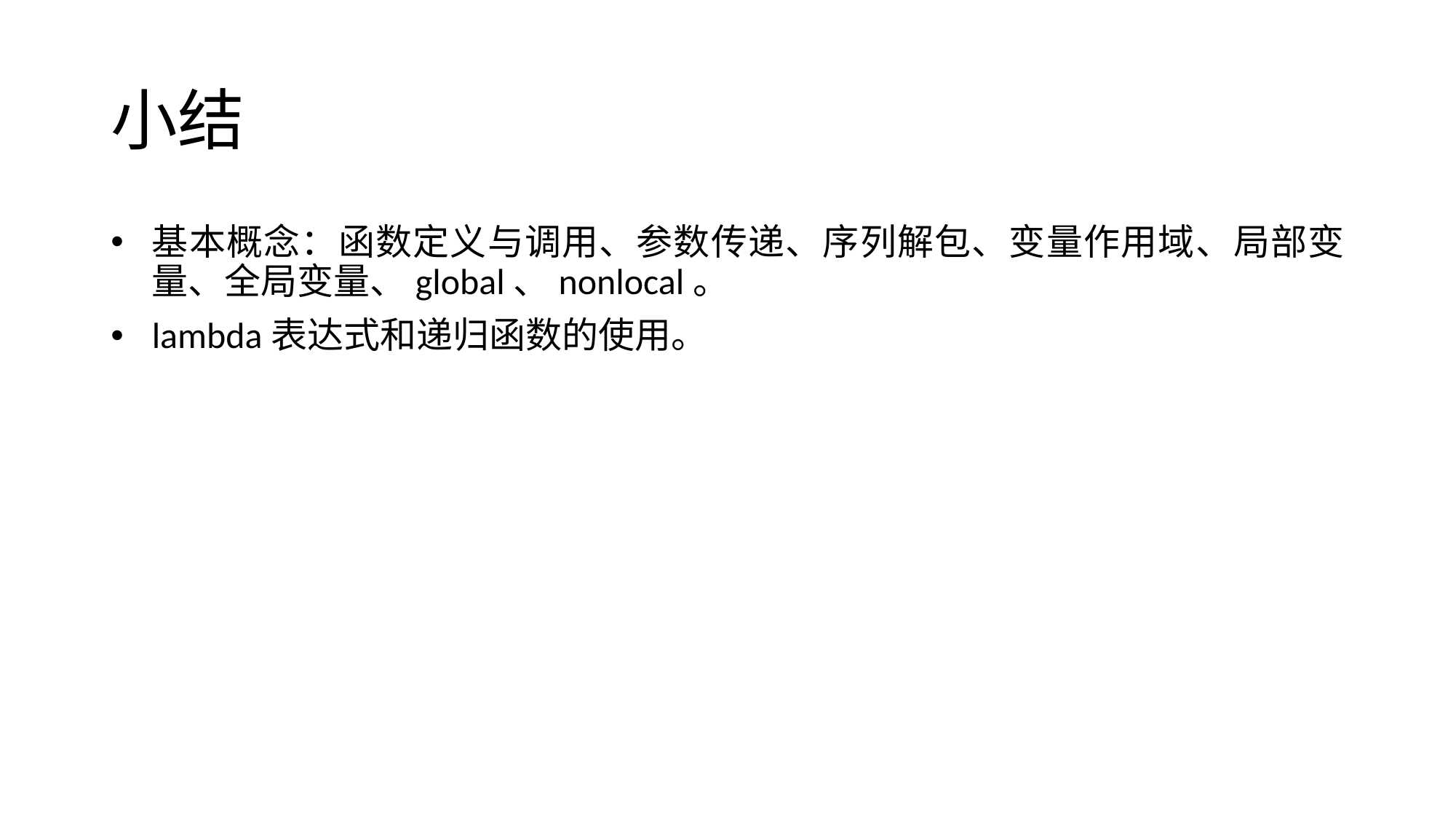

# 小结
基本概念：函数定义与调用、参数传递、序列解包、变量作用域、局部变量、全局变量、global、nonlocal。
lambda表达式和递归函数的使用。